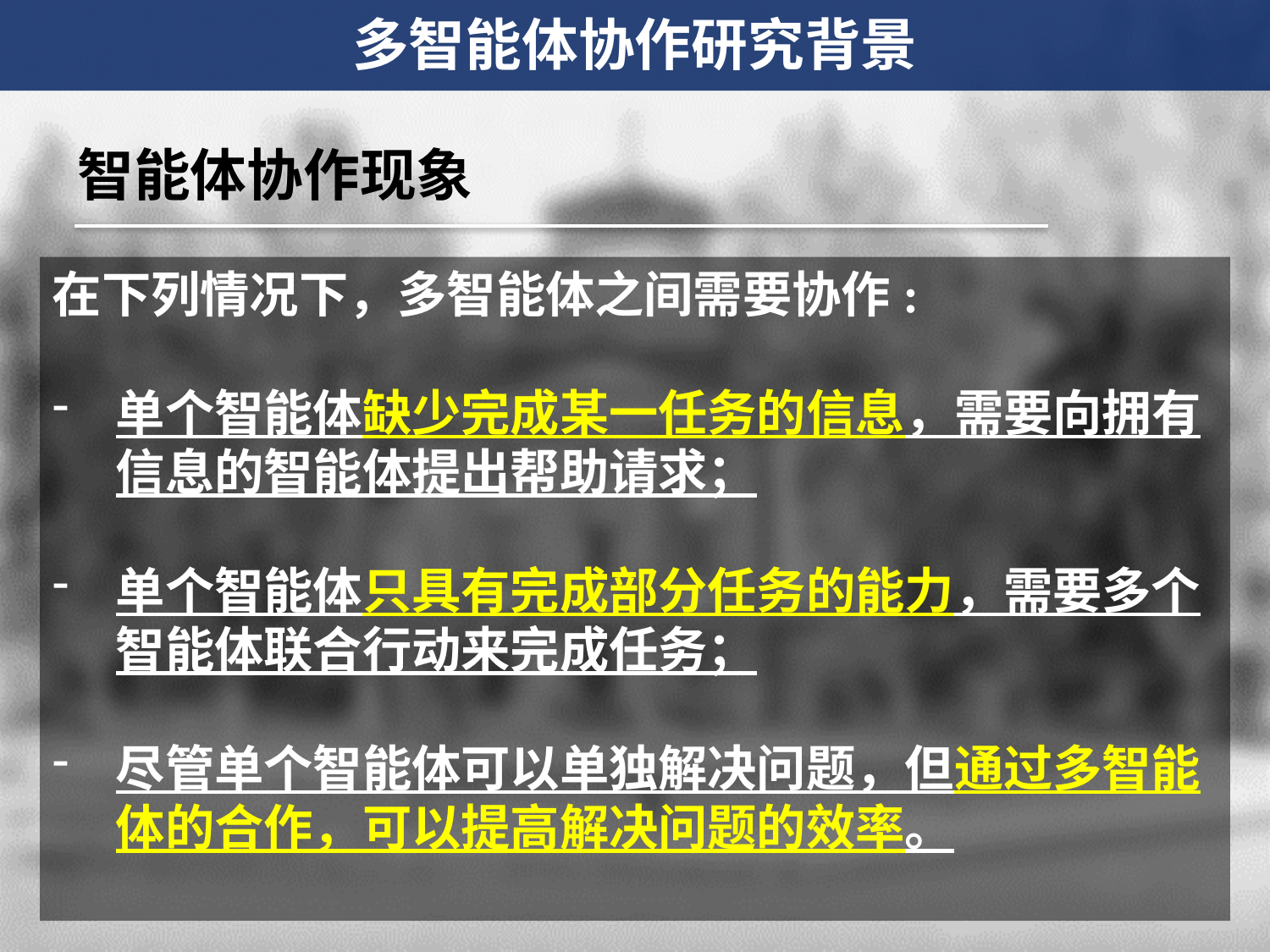

多智能体协作研究背景
智能体协作现象
在下列情况下，多智能体之间需要协作:

单个智能体缺少完成某一任务的信息，需要向拥有信息的智能体提出帮助请求；

单个智能体只具有完成部分任务的能力，需要多个智能体联合行动来完成任务；

尽管单个智能体可以单独解决问题，但通过多智能体的合作，可以提高解决问题的效率。